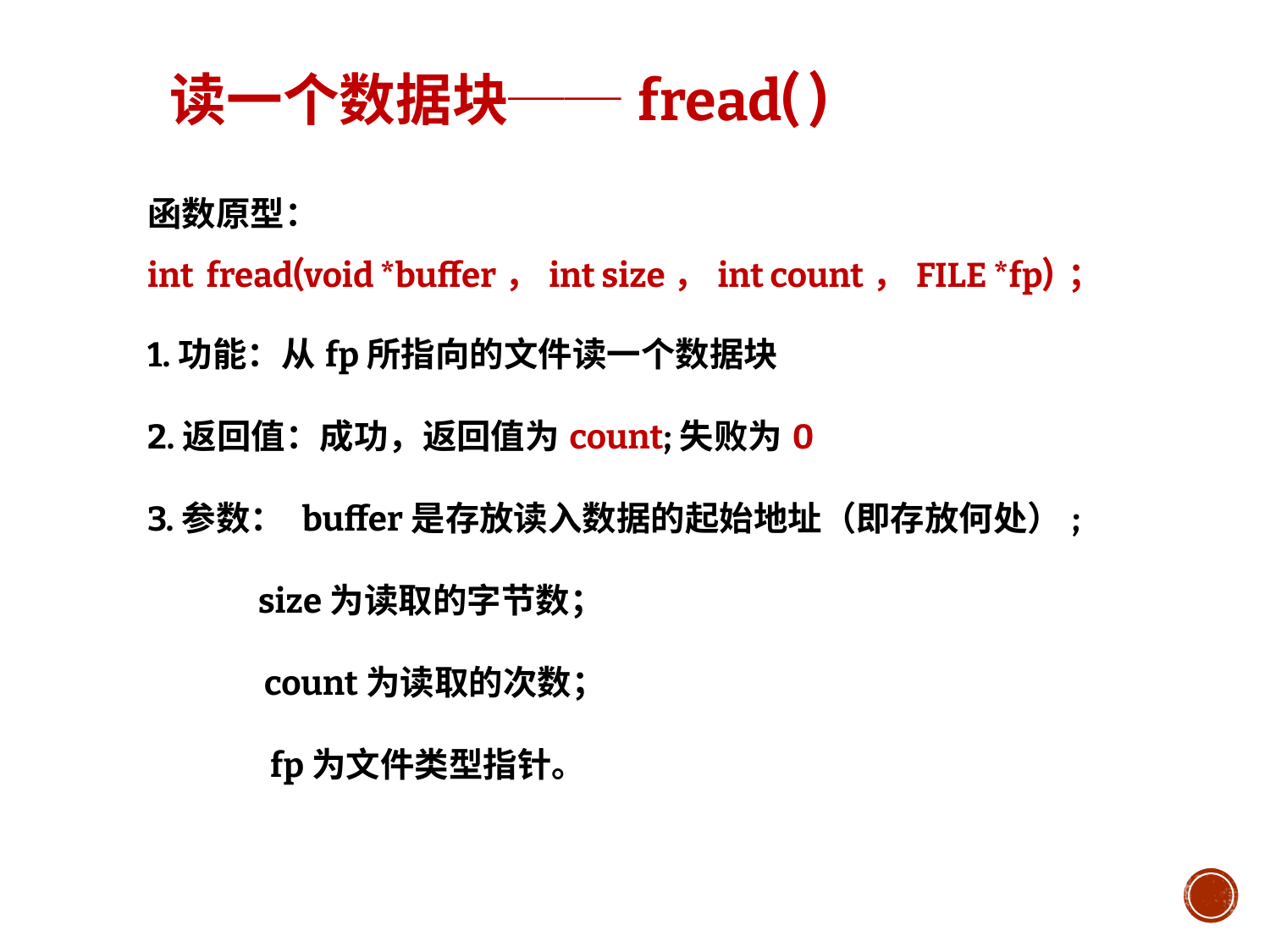

# 读一个数据块──fread( )
函数原型：
int  fread(void *buffer，int size，int count，FILE *fp) ；
1.功能：从fp所指向的文件读一个数据块
2.返回值：成功，返回值为count;失败为0
3.参数： buffer是存放读入数据的起始地址（即存放何处）;
                  size为读取的字节数；
                   count为读取的次数；
                    fp为文件类型指针。
3